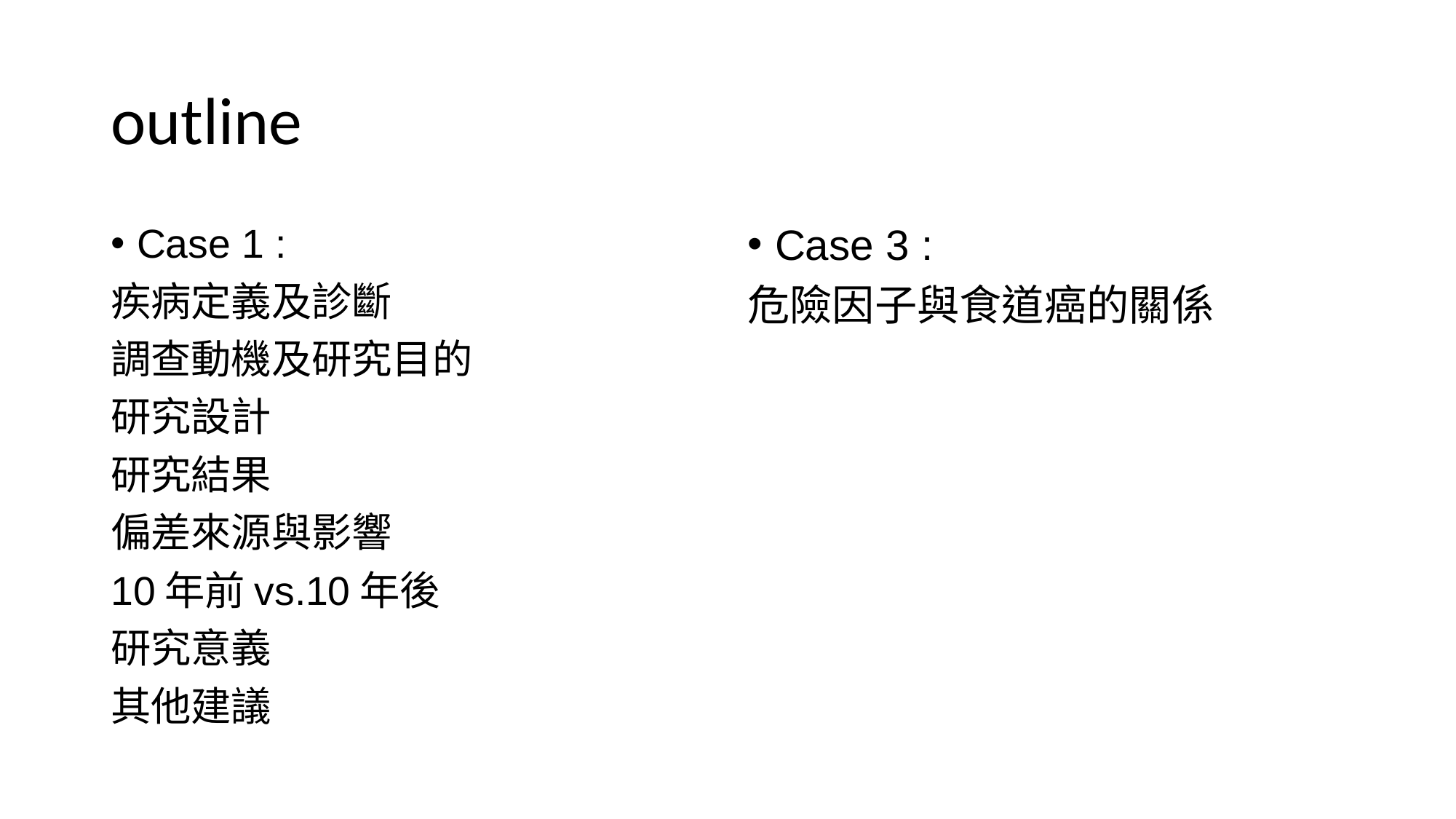

# outline
Case 1 :
疾病定義及診斷
調查動機及研究目的
研究設計
研究結果
偏差來源與影響
10年前vs.10年後
研究意義
其他建議

Case 3 :
危險因子與食道癌的關係